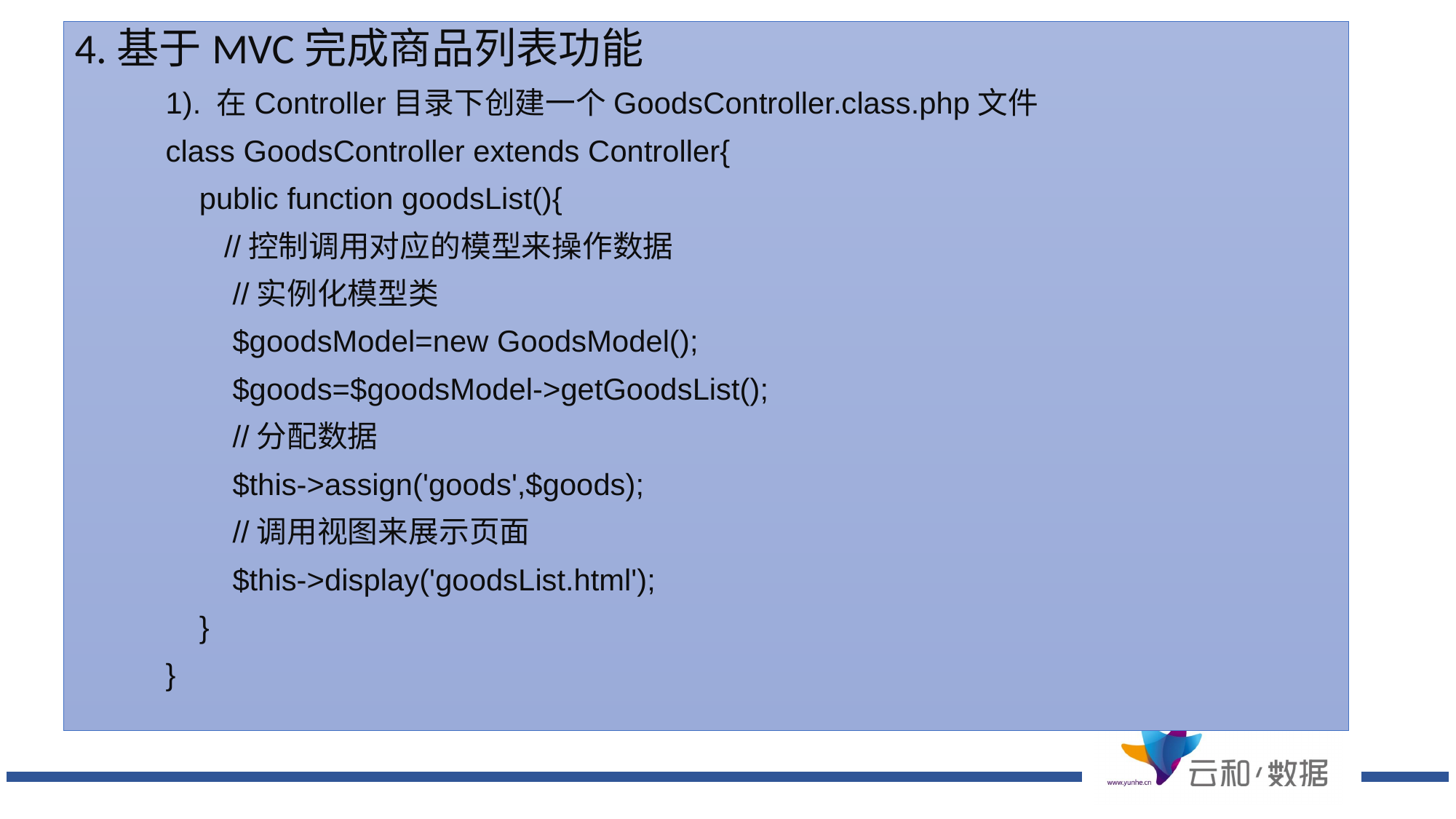

4.基于MVC完成商品列表功能
1). 在Controller目录下创建一个GoodsController.class.php文件
class GoodsController extends Controller{
    public function goodsList(){
       //控制调用对应的模型来操作数据
        //实例化模型类
        $goodsModel=new GoodsModel();
        $goods=$goodsModel->getGoodsList();
        //分配数据
        $this->assign('goods',$goods);
        //调用视图来展示页面
        $this->display('goodsList.html');
    }
}